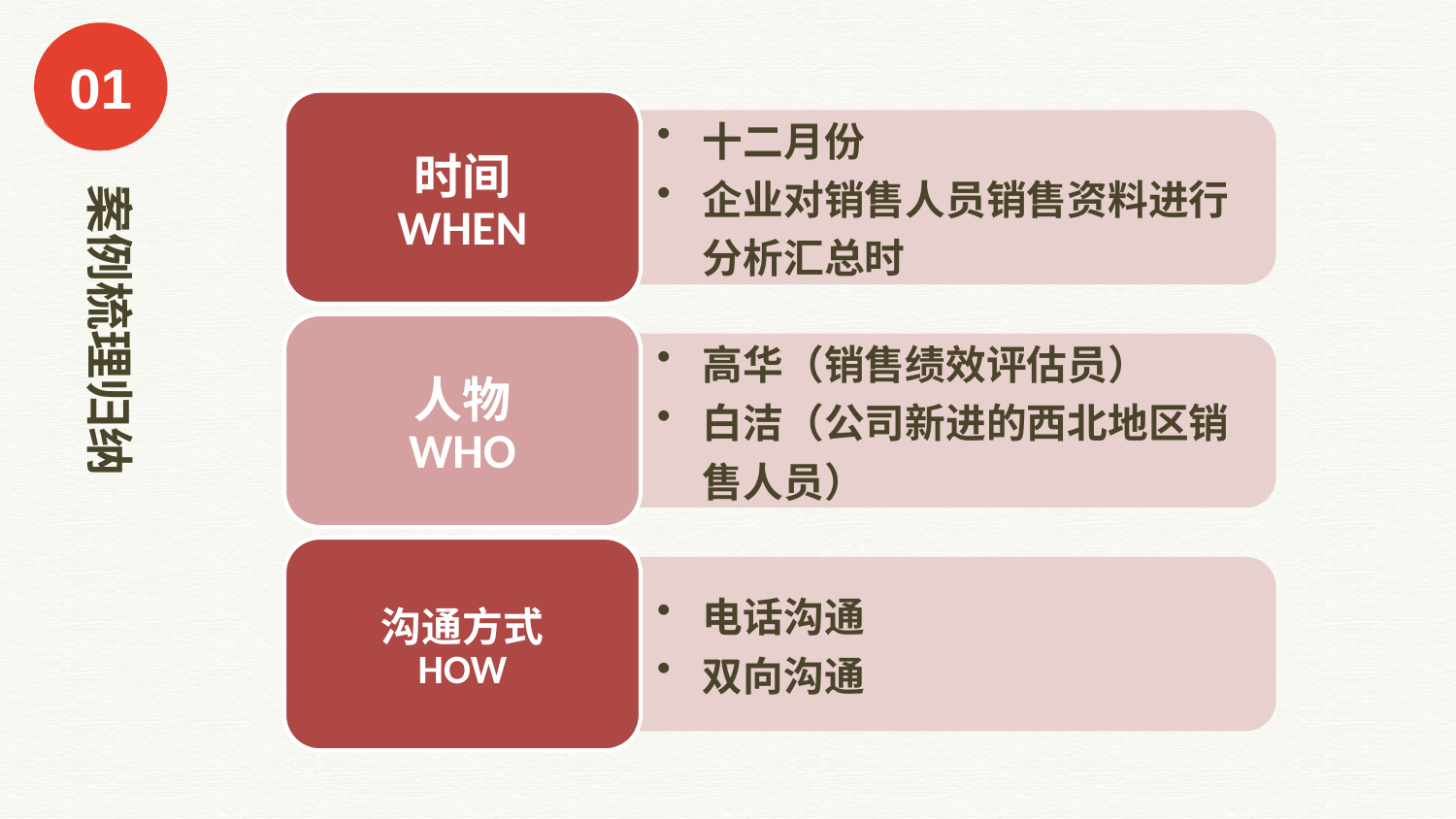

01
时间
WHEN
十二月份
企业对销售人员销售资料进行分析汇总时
人物
WHO
高华（销售绩效评估员）
白洁（公司新进的西北地区销售人员）
沟通方式
HOW
电话沟通
双向沟通
案例梳理归纳